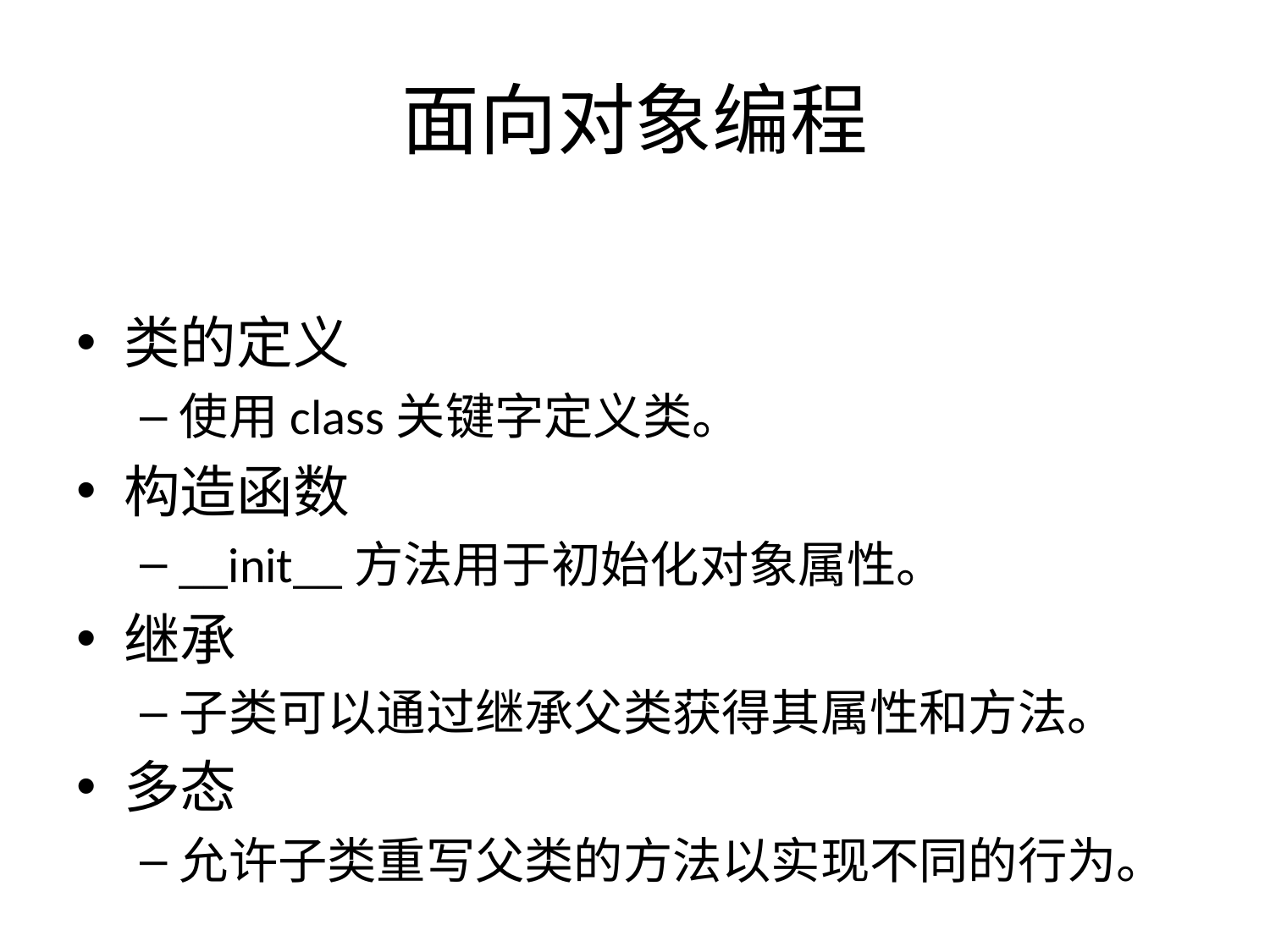

# 面向对象编程

类的定义
使用class关键字定义类。
构造函数
__init__方法用于初始化对象属性。
继承
子类可以通过继承父类获得其属性和方法。
多态
允许子类重写父类的方法以实现不同的行为。